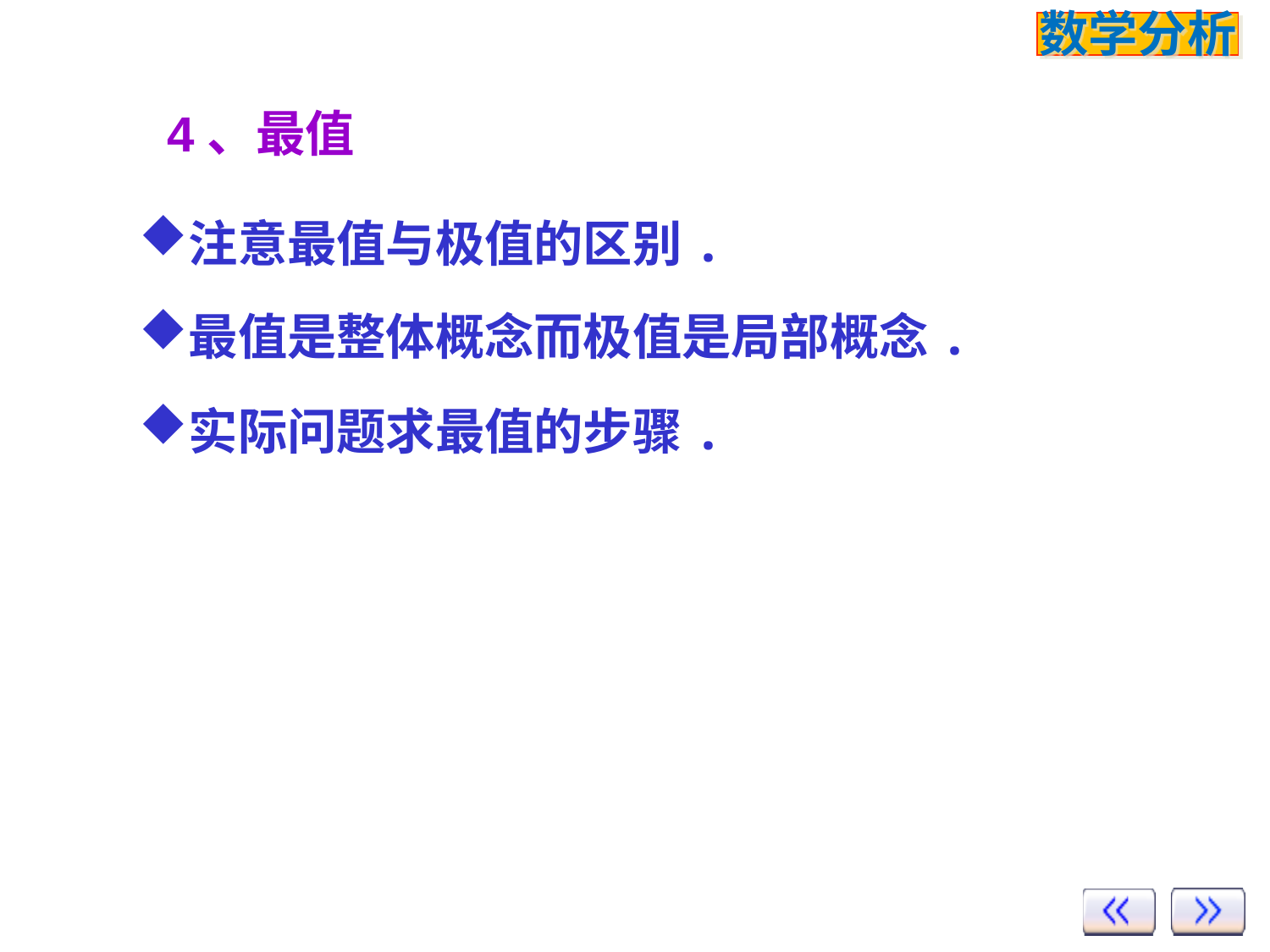

# 4、最值
注意最值与极值的区别.
最值是整体概念而极值是局部概念.
实际问题求最值的步骤.